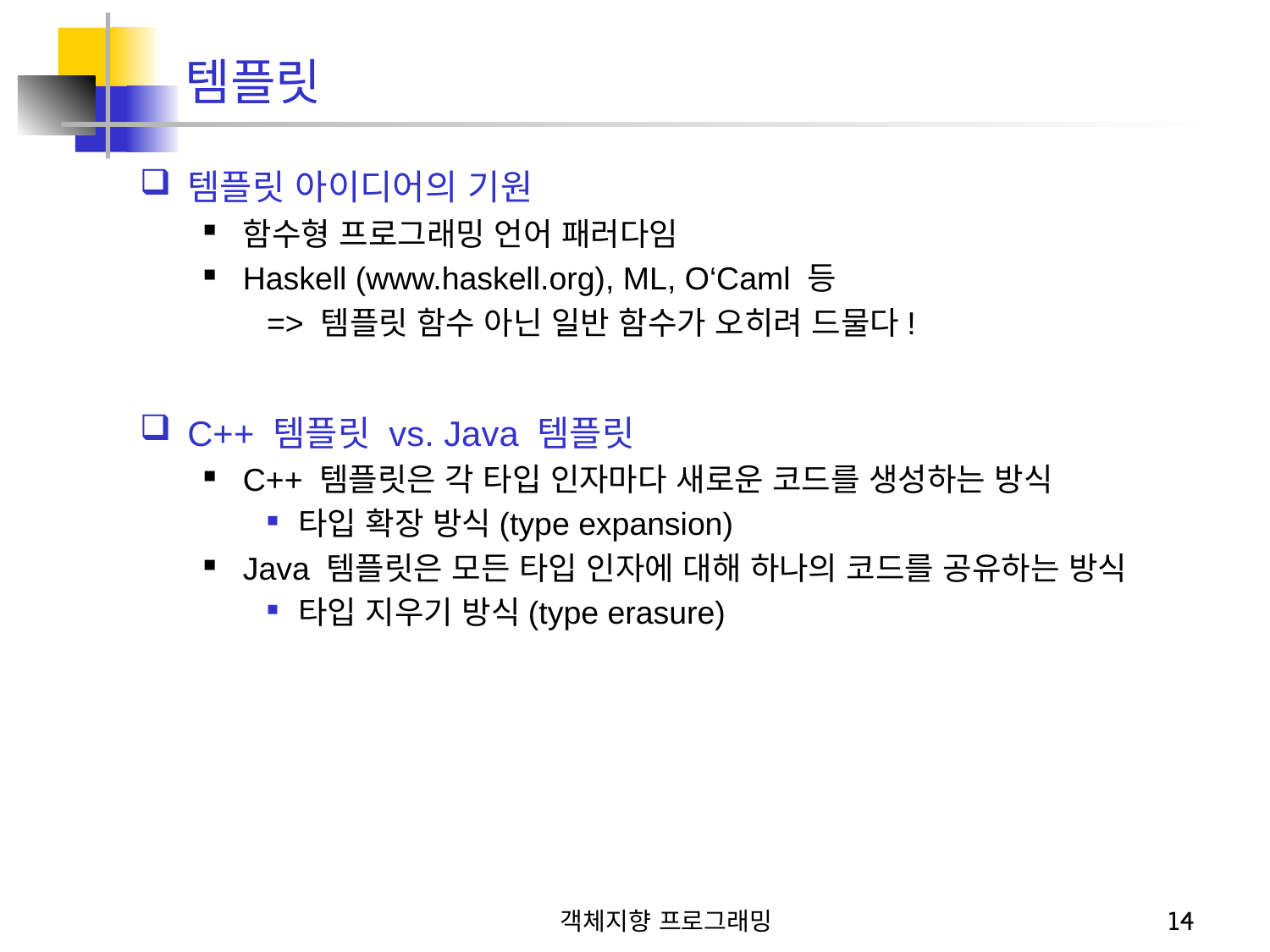

템플릿 아이디어의 기원
함수형 프로그래밍 언어 패러다임
Haskell (www.haskell.org), ML, O‘Caml 등
=> 템플릿 함수 아닌 일반 함수가 오히려 드물다!

C++ 템플릿 vs. Java 템플릿
C++ 템플릿은 각 타입 인자마다 새로운 코드를 생성하는 방식
타입 확장 방식(type expansion)
Java 템플릿은 모든 타입 인자에 대해 하나의 코드를 공유하는 방식
타입 지우기 방식(type erasure)

템플릿
객체지향 프로그래밍
14